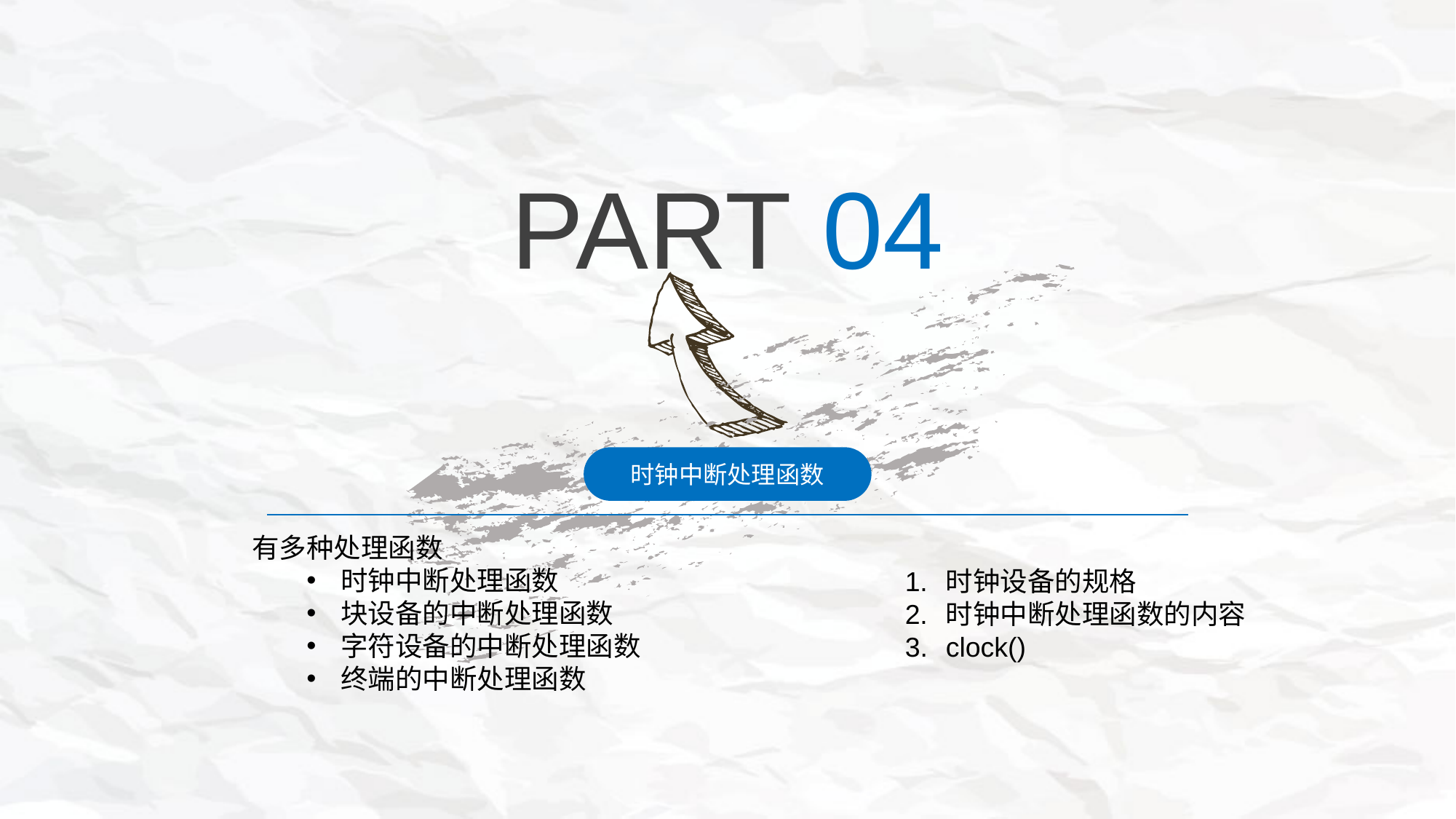

PART 04

时钟中断处理函数
有多种处理函数
时钟中断处理函数
块设备的中断处理函数
字符设备的中断处理函数
终端的中断处理函数
时钟设备的规格
时钟中断处理函数的内容
clock()